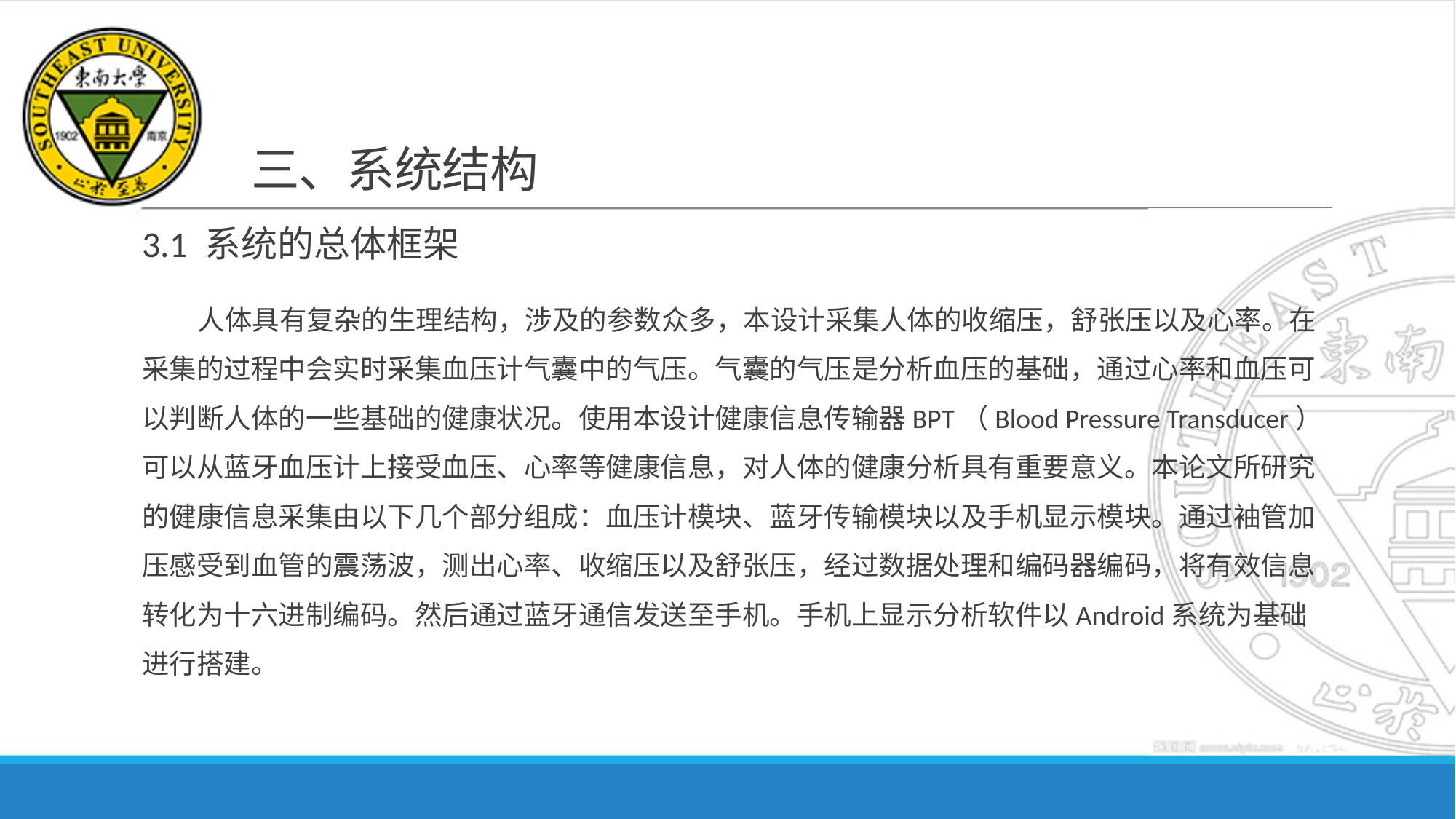

# 三、系统结构
3.1 系统的总体框架
        人体具有复杂的生理结构，涉及的参数众多，本设计采集人体的收缩压，舒张压以及心率。在采集的过程中会实时采集血压计气囊中的气压。气囊的气压是分析血压的基础，通过心率和血压可以判断人体的一些基础的健康状况。使用本设计健康信息传输器BPT（Blood Pressure Transducer）可以从蓝牙血压计上接受血压、心率等健康信息，对人体的健康分析具有重要意义。本论文所研究的健康信息采集由以下几个部分组成：血压计模块、蓝牙传输模块以及手机显示模块。通过袖管加压感受到血管的震荡波，测出心率、收缩压以及舒张压，经过数据处理和编码器编码，将有效信息转化为十六进制编码。然后通过蓝牙通信发送至手机。手机上显示分析软件以Android系统为基础进行搭建。